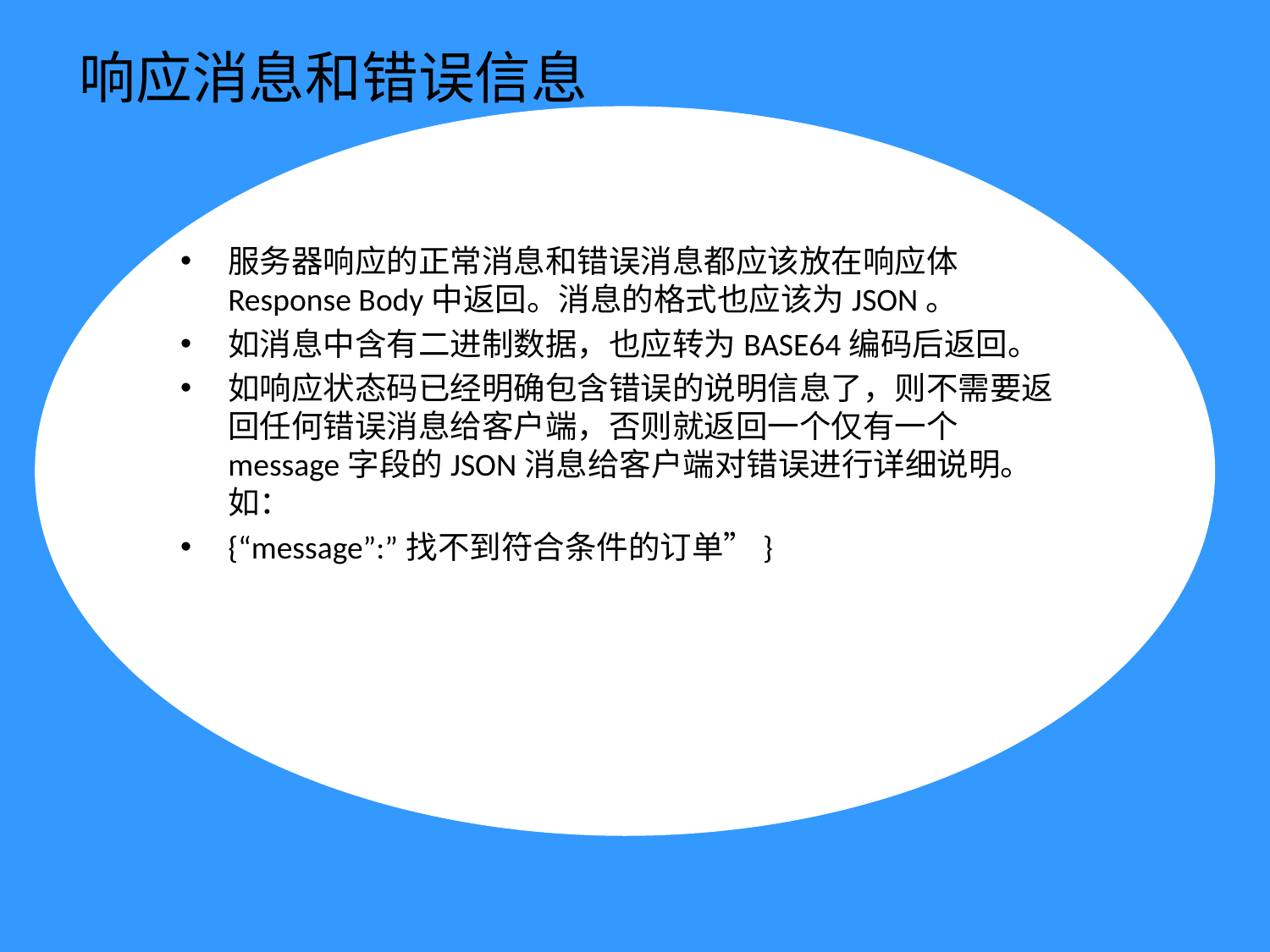

# 响应消息和错误信息
服务器响应的正常消息和错误消息都应该放在响应体Response Body中返回。消息的格式也应该为JSON。
如消息中含有二进制数据，也应转为BASE64编码后返回。
如响应状态码已经明确包含错误的说明信息了，则不需要返回任何错误消息给客户端，否则就返回一个仅有一个message字段的JSON消息给客户端对错误进行详细说明。如：
{“message”:”找不到符合条件的订单”}